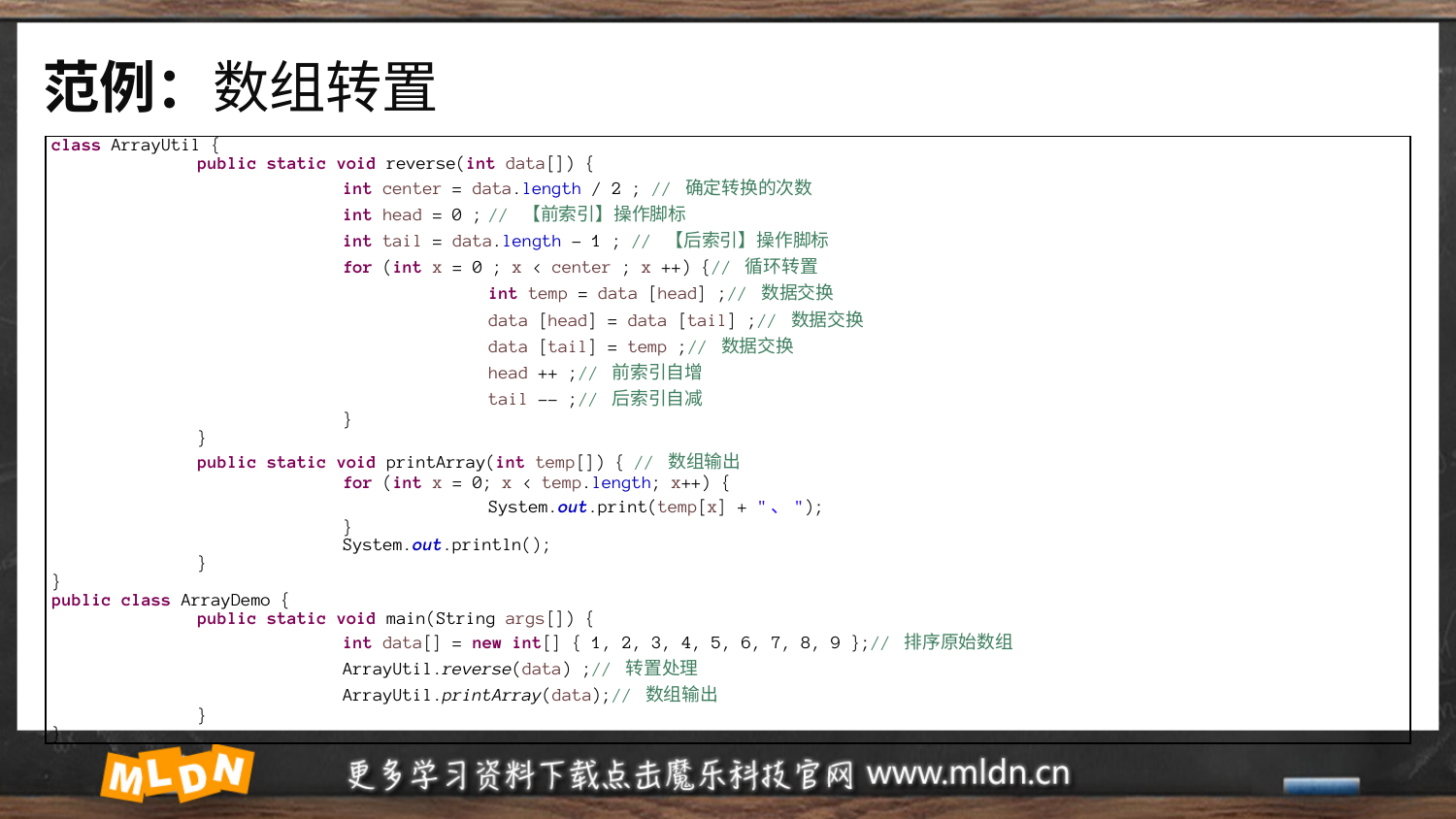

# 范例：数组转置
| class ArrayUtil { public static void reverse(int data[]) { int center = data.length / 2 ; // 确定转换的次数 int head = 0 ; // 【前索引】操作脚标 int tail = data.length - 1 ; // 【后索引】操作脚标 for (int x = 0 ; x < center ; x ++) {// 循环转置 int temp = data [head] ;// 数据交换 data [head] = data [tail] ;// 数据交换 data [tail] = temp ;// 数据交换 head ++ ;// 前索引自增 tail -- ;// 后索引自减 } } public static void printArray(int temp[]) { // 数组输出 for (int x = 0; x < temp.length; x++) { System.out.print(temp[x] + "、"); } System.out.println(); } } public class ArrayDemo { public static void main(String args[]) { int data[] = new int[] { 1, 2, 3, 4, 5, 6, 7, 8, 9 };// 排序原始数组 ArrayUtil.reverse(data) ;// 转置处理 ArrayUtil.printArray(data);// 数组输出 } } |
| --- |